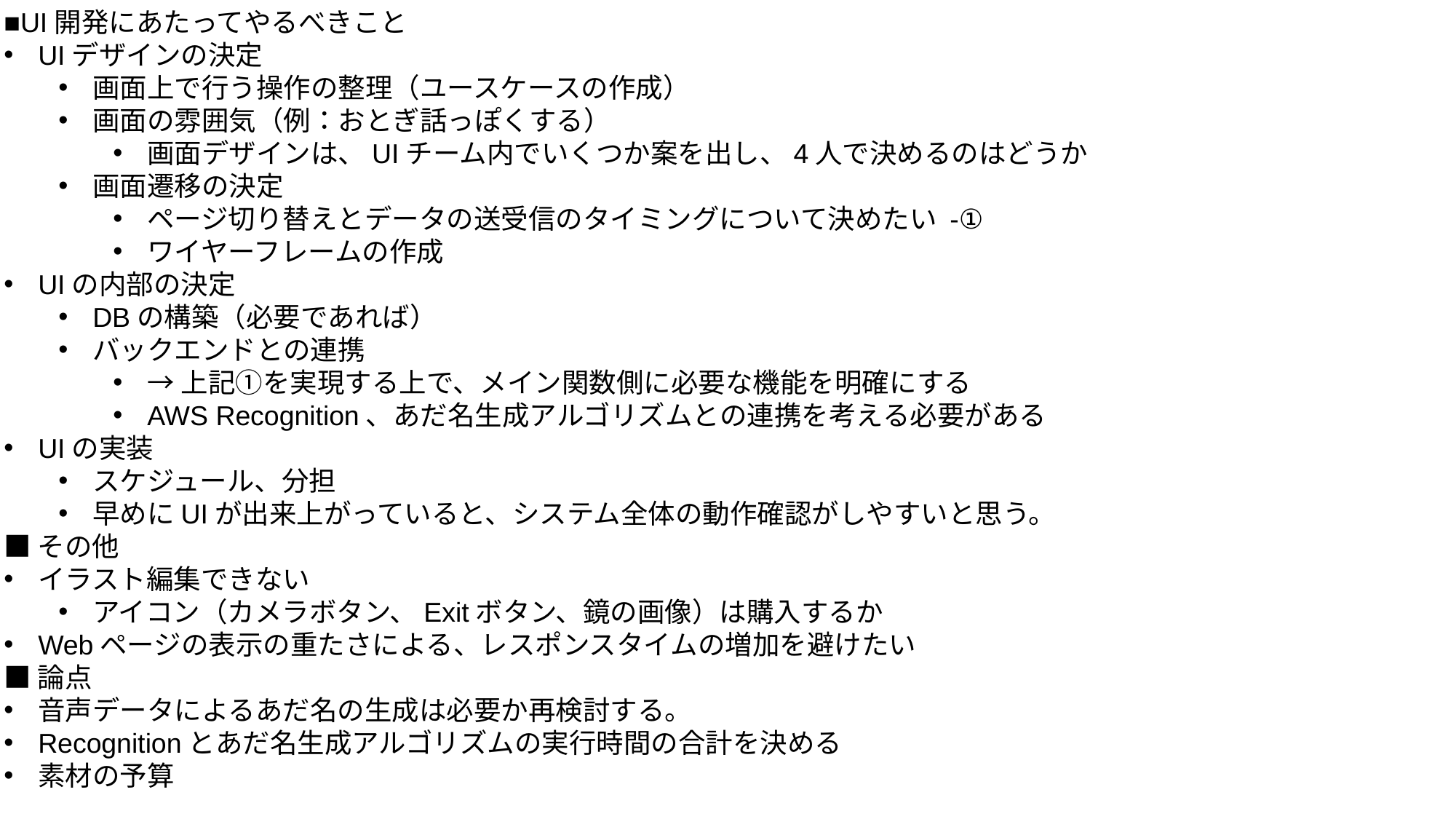

■UI開発にあたってやるべきこと
UIデザインの決定
画面上で行う操作の整理（ユースケースの作成）
画面の雰囲気（例：おとぎ話っぽくする）
画面デザインは、UIチーム内でいくつか案を出し、4人で決めるのはどうか
画面遷移の決定
ページ切り替えとデータの送受信のタイミングについて決めたい -①
ワイヤーフレームの作成
UIの内部の決定
DBの構築（必要であれば）
バックエンドとの連携
→上記①を実現する上で、メイン関数側に必要な機能を明確にする
AWS Recognition、あだ名生成アルゴリズムとの連携を考える必要がある
UIの実装
スケジュール、分担
早めにUIが出来上がっていると、システム全体の動作確認がしやすいと思う。
■その他
イラスト編集できない
アイコン（カメラボタン、Exitボタン、鏡の画像）は購入するか
Webページの表示の重たさによる、レスポンスタイムの増加を避けたい
■論点
音声データによるあだ名の生成は必要か再検討する。
Recognitionとあだ名生成アルゴリズムの実行時間の合計を決める
素材の予算